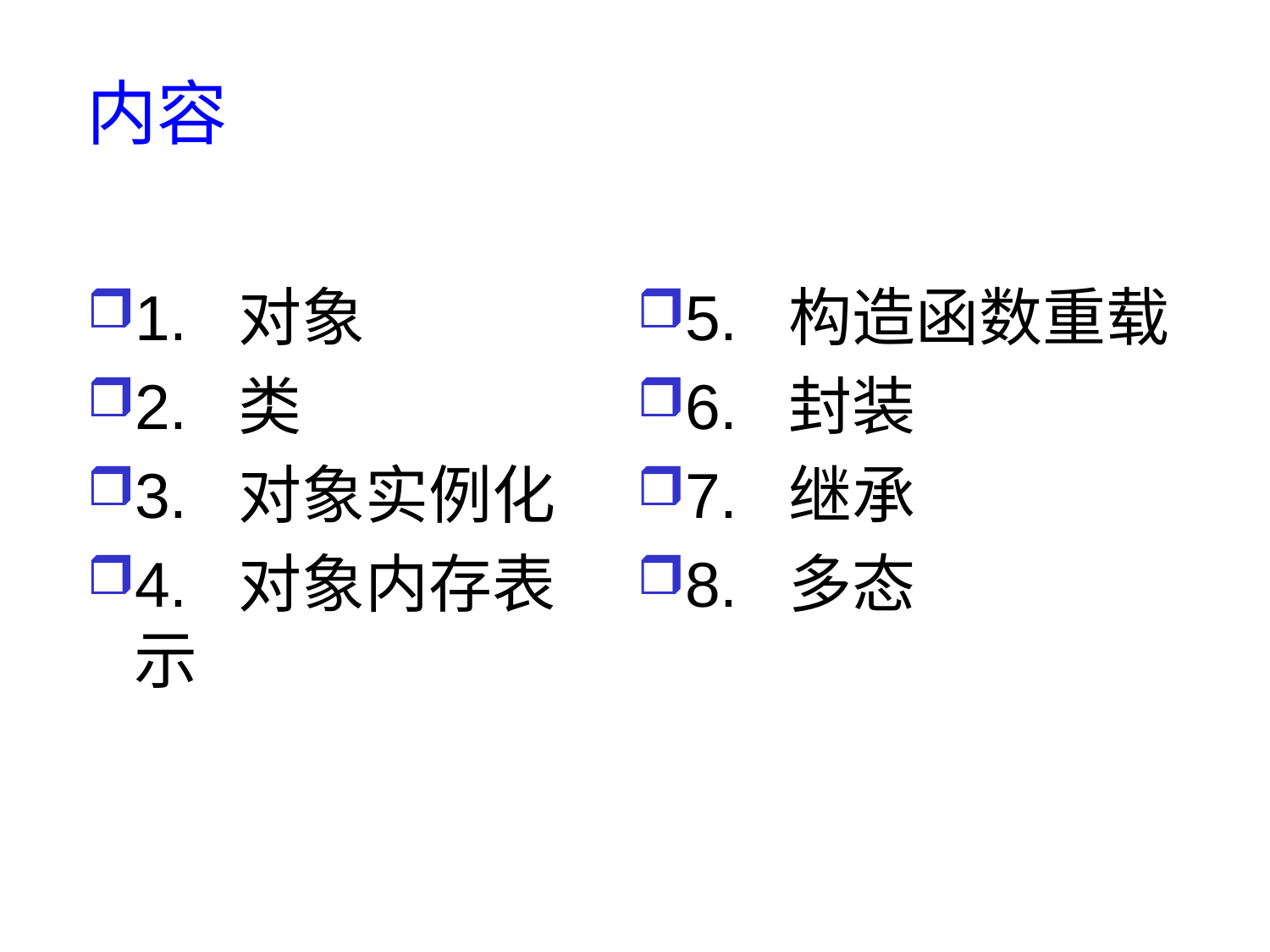

# 内容
1.  对象
2.  类
3.  对象实例化
4.  对象内存表示
5.  构造函数重载
6.  封装
7.  继承
8.  多态